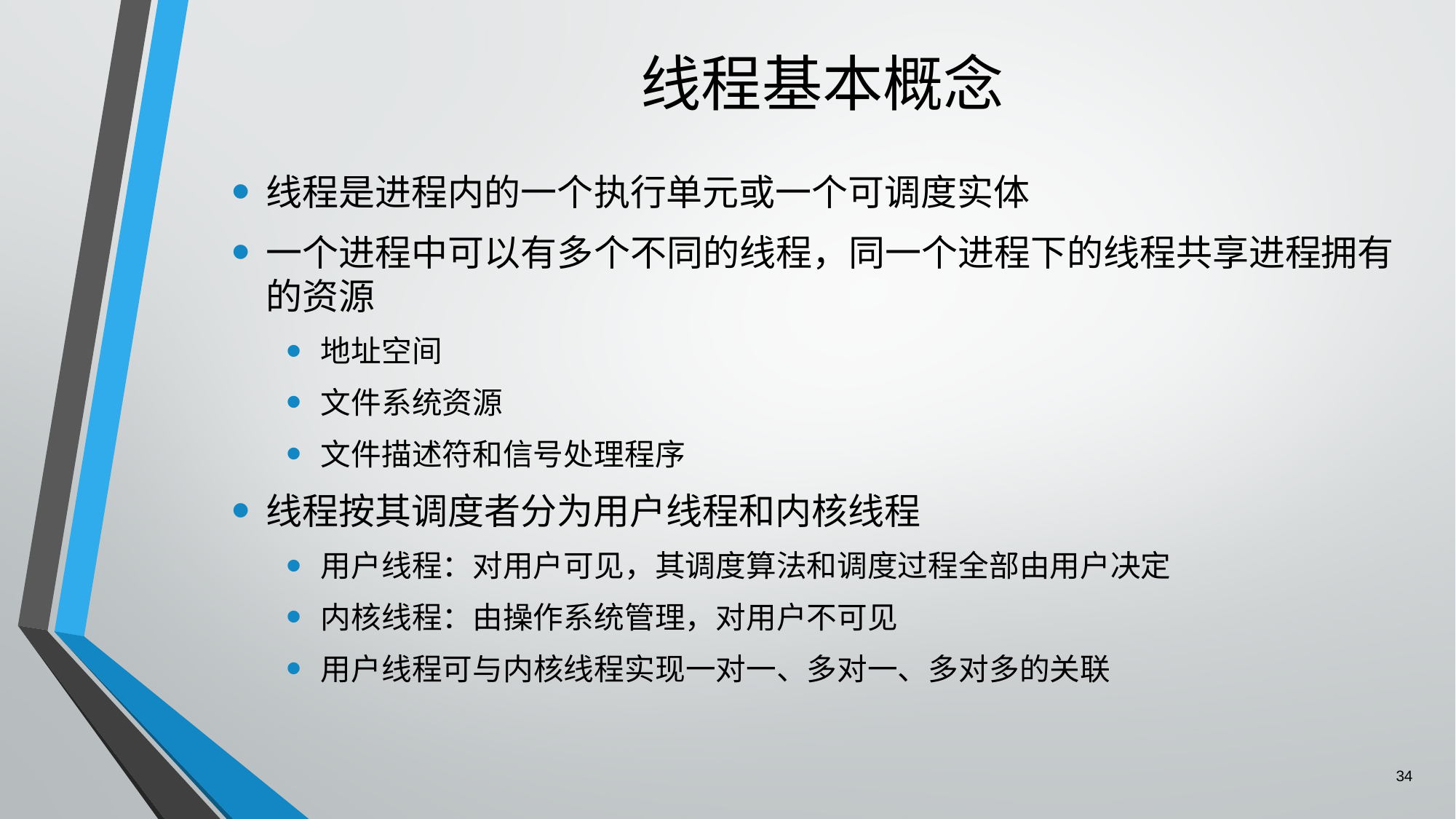

# 线程基本概念
线程是进程内的一个执行单元或一个可调度实体
一个进程中可以有多个不同的线程，同一个进程下的线程共享进程拥有的资源
地址空间
文件系统资源
文件描述符和信号处理程序
线程按其调度者分为用户线程和内核线程
用户线程：对用户可见，其调度算法和调度过程全部由用户决定
内核线程：由操作系统管理，对用户不可见
用户线程可与内核线程实现一对一、多对一、多对多的关联
34